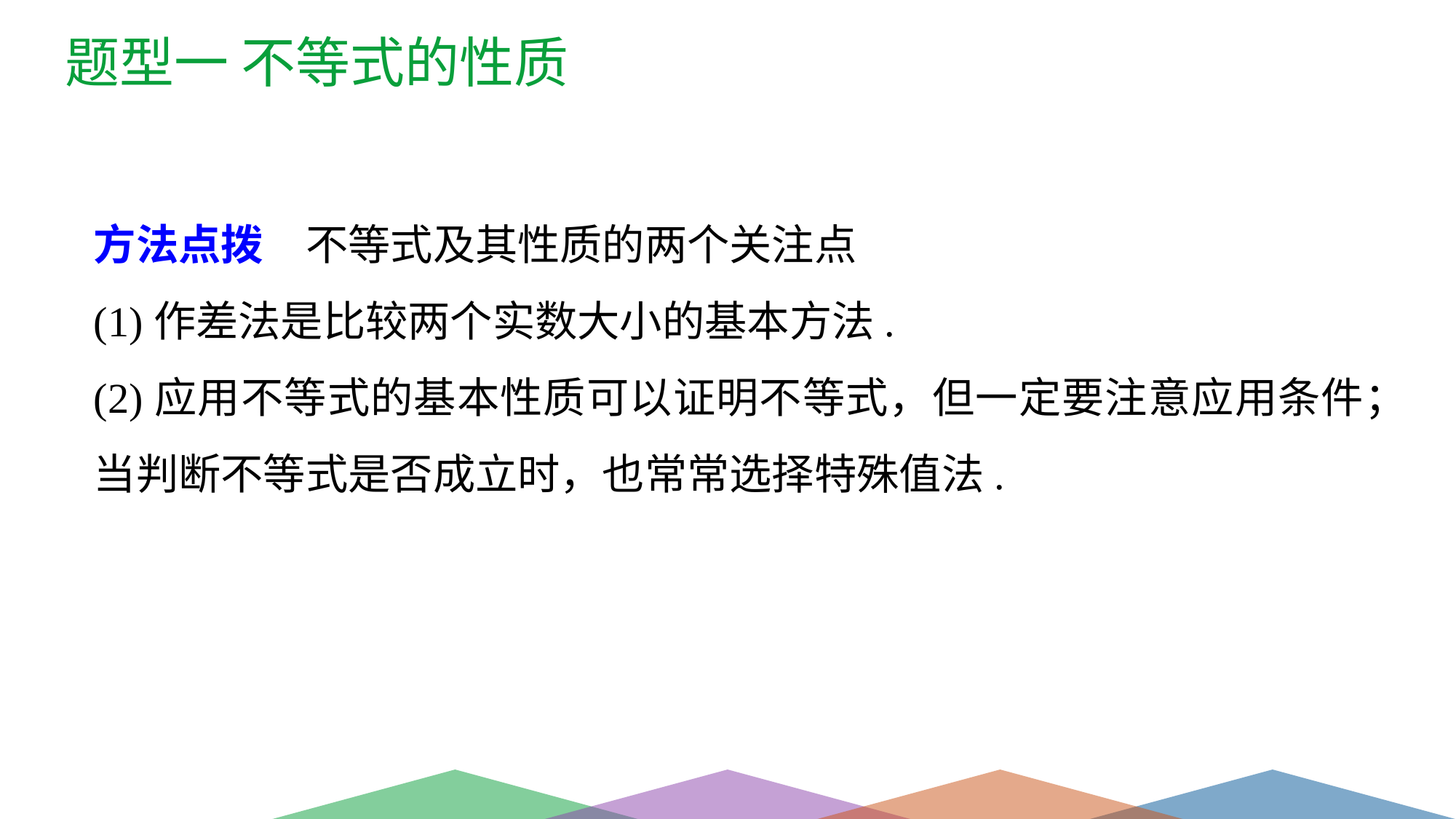

题型一 不等式的性质

方法点拨　不等式及其性质的两个关注点
(1)作差法是比较两个实数大小的基本方法.
(2)应用不等式的基本性质可以证明不等式，但一定要注意应用条件；当判断不等式是否成立时，也常常选择特殊值法.